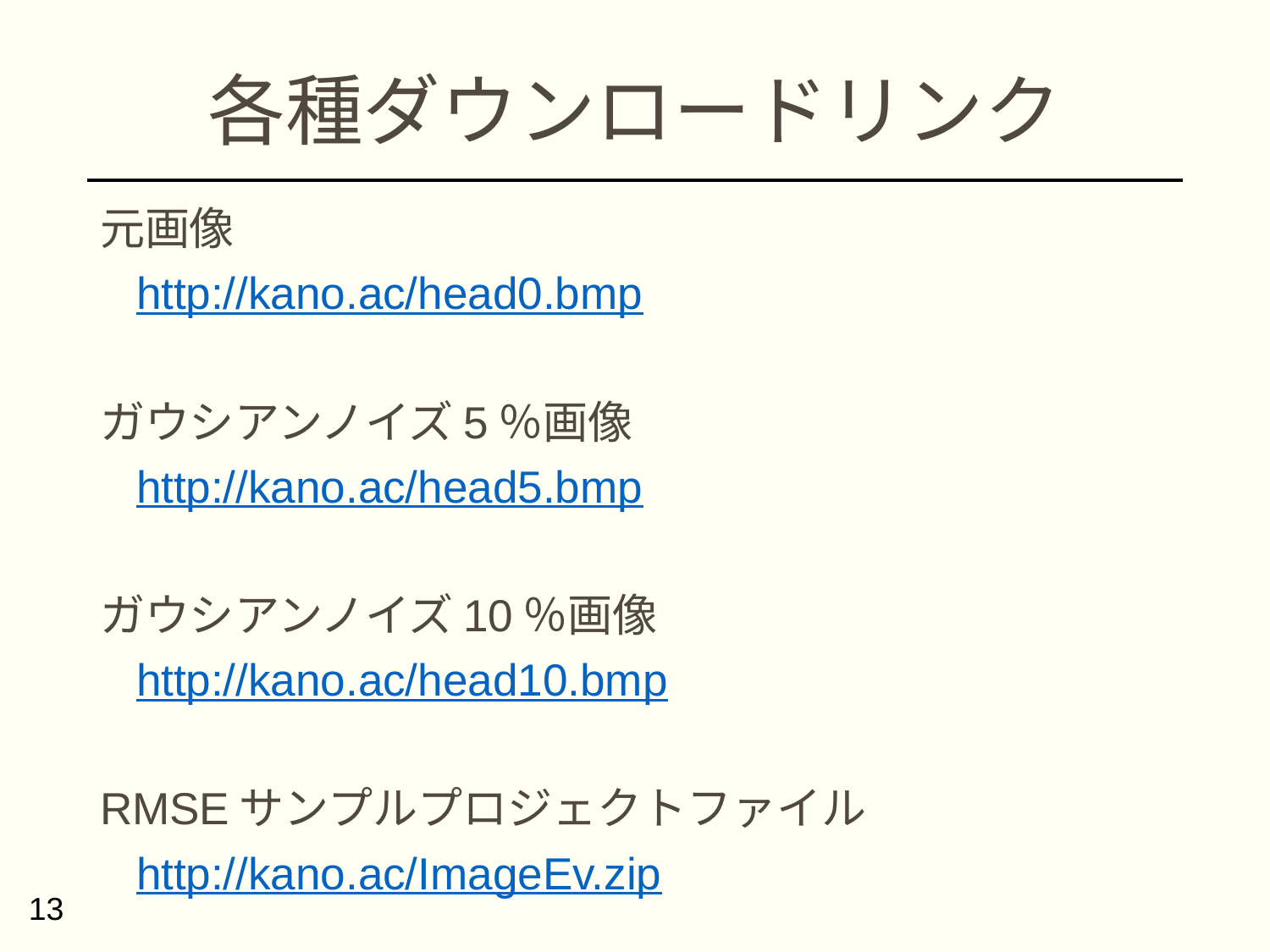

# 各種ダウンロードリンク
元画像
http://kano.ac/head0.bmp

ガウシアンノイズ5％画像
http://kano.ac/head5.bmp

ガウシアンノイズ10％画像
http://kano.ac/head10.bmp

RMSEサンプルプロジェクトファイル
http://kano.ac/ImageEv.zip

13